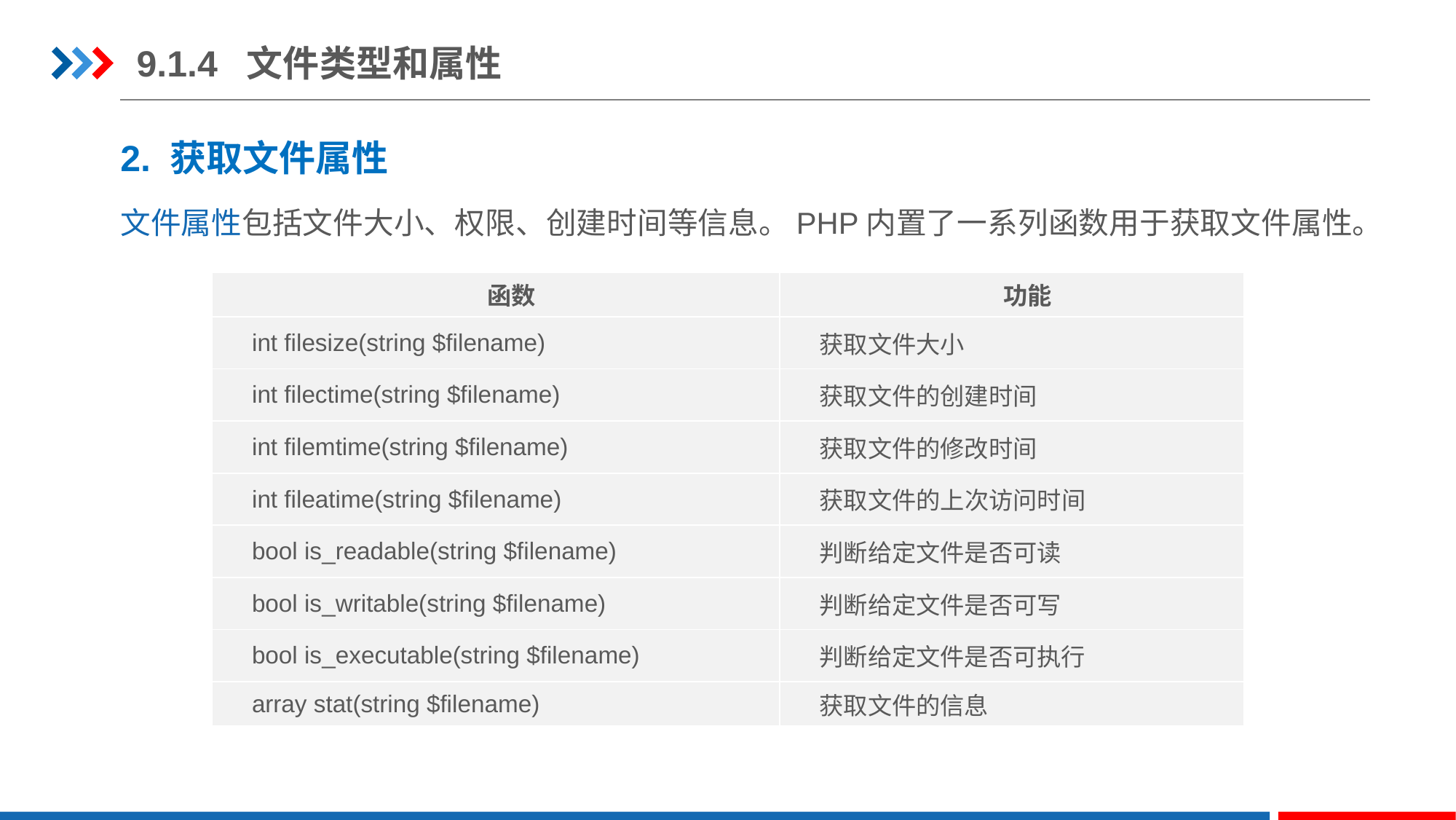

9.1.4  文件类型和属性
2. 获取文件属性
文件属性包括文件大小、权限、创建时间等信息。PHP内置了一系列函数用于获取文件属性。
| 函数 | 功能 |
| --- | --- |
| int filesize(string $filename) | 获取文件大小 |
| int filectime(string $filename) | 获取文件的创建时间 |
| int filemtime(string $filename) | 获取文件的修改时间 |
| int fileatime(string $filename) | 获取文件的上次访问时间 |
| bool is\_readable(string $filename) | 判断给定文件是否可读 |
| bool is\_writable(string $filename) | 判断给定文件是否可写 |
| bool is\_executable(string $filename) | 判断给定文件是否可执行 |
| array stat(string $filename) | 获取文件的信息 |